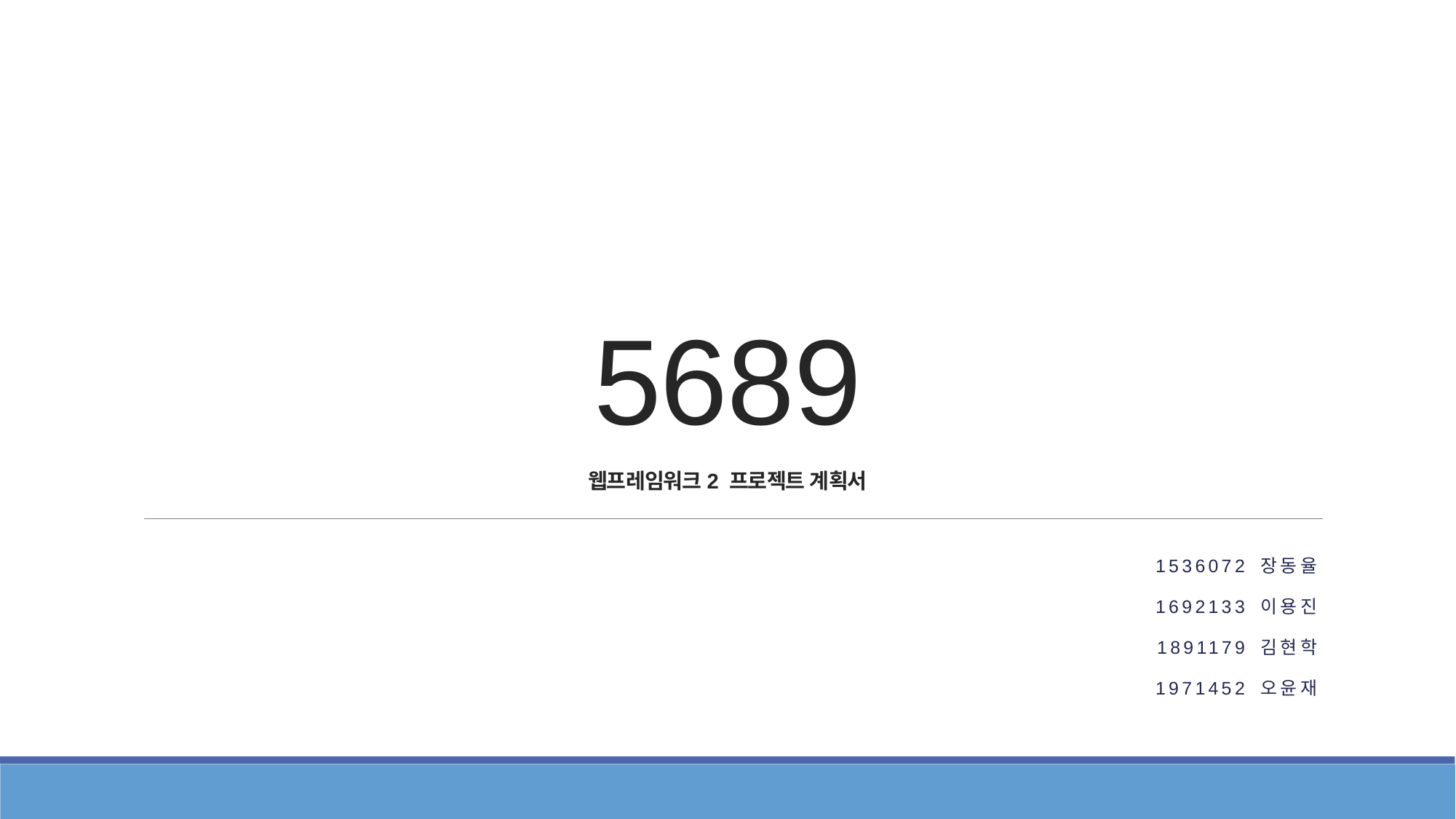

# 5689 웹프레임워크2 프로젝트 계획서
1536072 장동율
1692133 이용진
1891179 김현학
1971452 오윤재